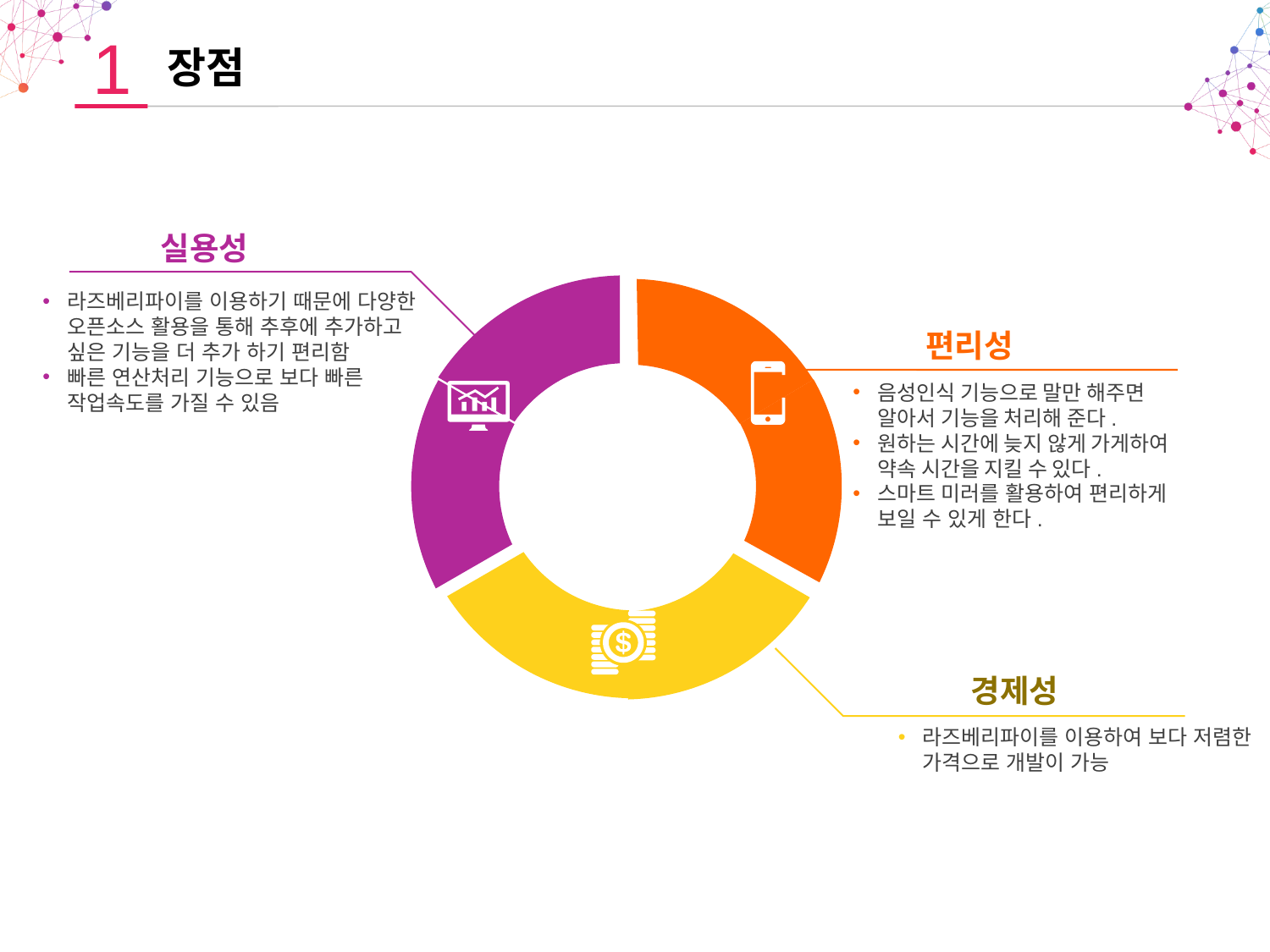

1

장점
실용성

라즈베리파이를 이용하기 때문에 다양한 오픈소스 활용을 통해 추후에 추가하고 싶은 기능을 더 추가 하기 편리함
빠른 연산처리 기능으로 보다 빠른 작업속도를 가질 수 있음

편리성

음성인식 기능으로 말만 해주면 알아서 기능을 처리해 준다.
원하는 시간에 늦지 않게 가게하여 약속 시간을 지킬 수 있다.
스마트 미러를 활용하여 편리하게 보일 수 있게 한다.

경제성
라즈베리파이를 이용하여 보다 저렴한 가격으로 개발이 가능